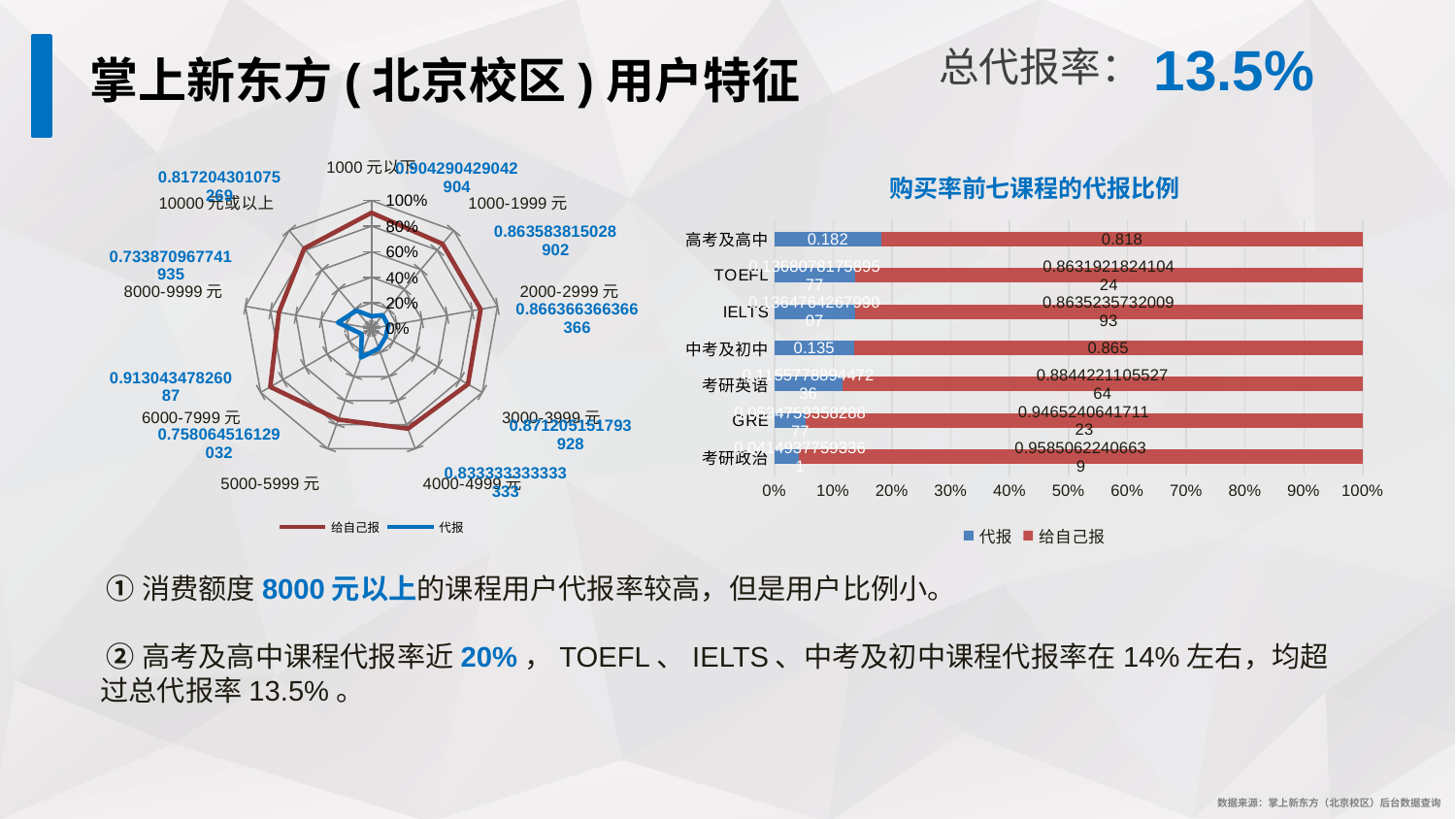

13.5%
总代报率：

掌上新东方(北京校区)用户特征

### Chart: 购买率前七课程的代报比例

| Category | 代报 | 给自己报 |
|---|---|---|
| 考研政治 | 0.04149377593361 | 0.95850622406639 |
| GRE | 0.053475935828877 | 0.946524064171123 |
| 考研英语 | 0.115577889447236 | 0.884422110552764 |
| 中考及初中 | 0.135 | 0.865 |
| IELTS | 0.136476426799007 | 0.863523573200993 |
| TOEFL | 0.136807817589577 | 0.863192182410424 |
| 高考及高中 | 0.182 | 0.818 |

### Chart

| Category | 给自己报 | 代报 |
|---|---|---|
| 1000元以下 | 0.904290429042904 | 0.0957095709570957 |
| 1000-1999元 | 0.863583815028902 | 0.136416184971098 |
| 2000-2999元 | 0.866366366366366 | 0.133633633633634 |
| 3000-3999元 | 0.871205151793928 | 0.128794848206072 |
| 4000-4999元 | 0.833333333333333 | 0.166666666666667 |
| 5000-5999元 | 0.758064516129032 | 0.241935483870968 |
| 6000-7999元 | 0.91304347826087 | 0.0869565217391304 |
| 8000-9999元 | 0.733870967741935 | 0.266129032258065 |
| 10000元或以上 | 0.817204301075269 | 0.182795698924731 |
 ①消费额度8000元以上的课程用户代报率较高，但是用户比例小。

 ②高考及高中课程代报率近20%，TOEFL、IELTS、中考及初中课程代报率在14%左右，均超过总代报率13.5%。